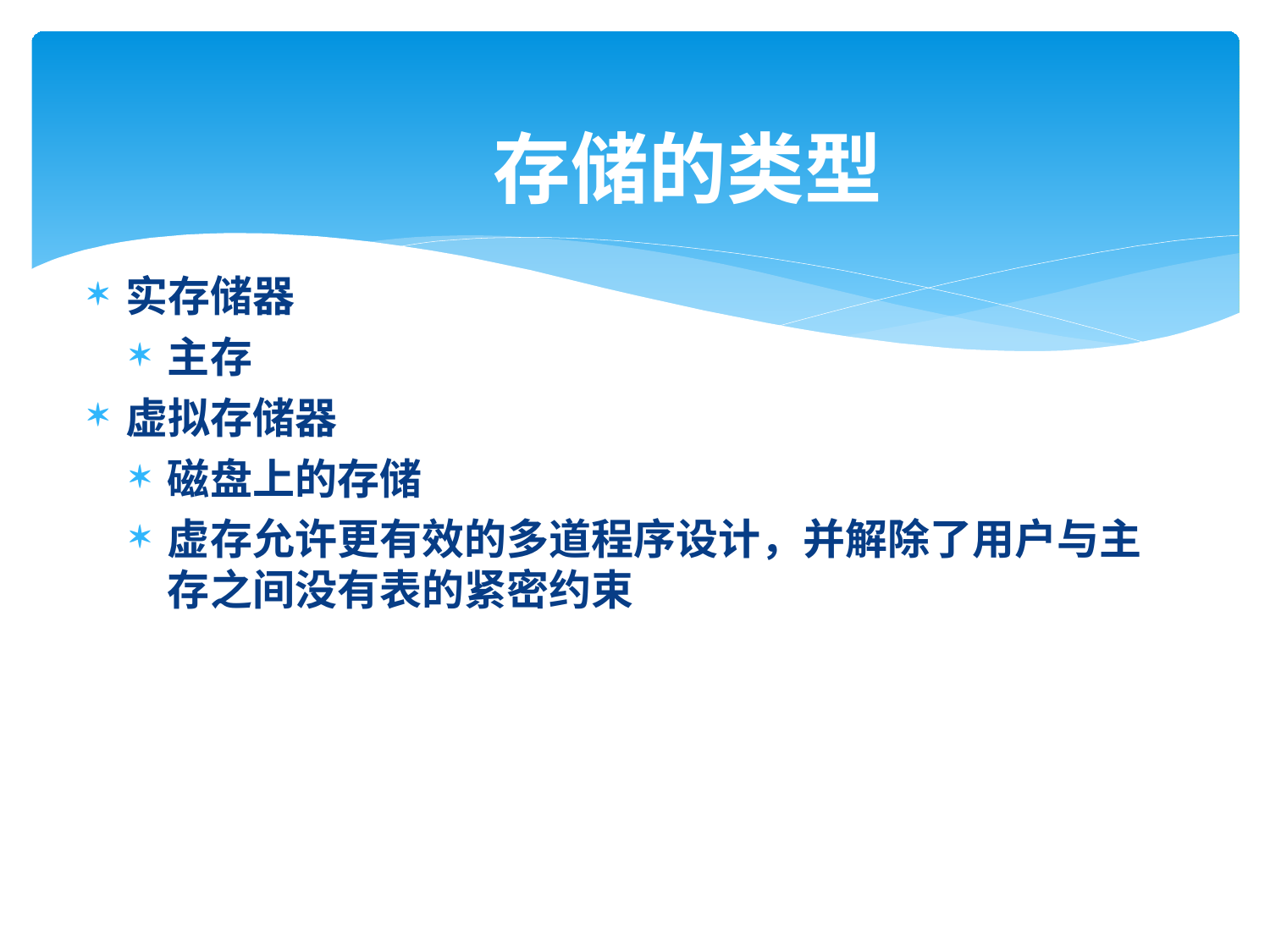

# 存储的类型
实存储器
主存
虚拟存储器
磁盘上的存储
虚存允许更有效的多道程序设计，并解除了用户与主 存之间没有表的紧密约束